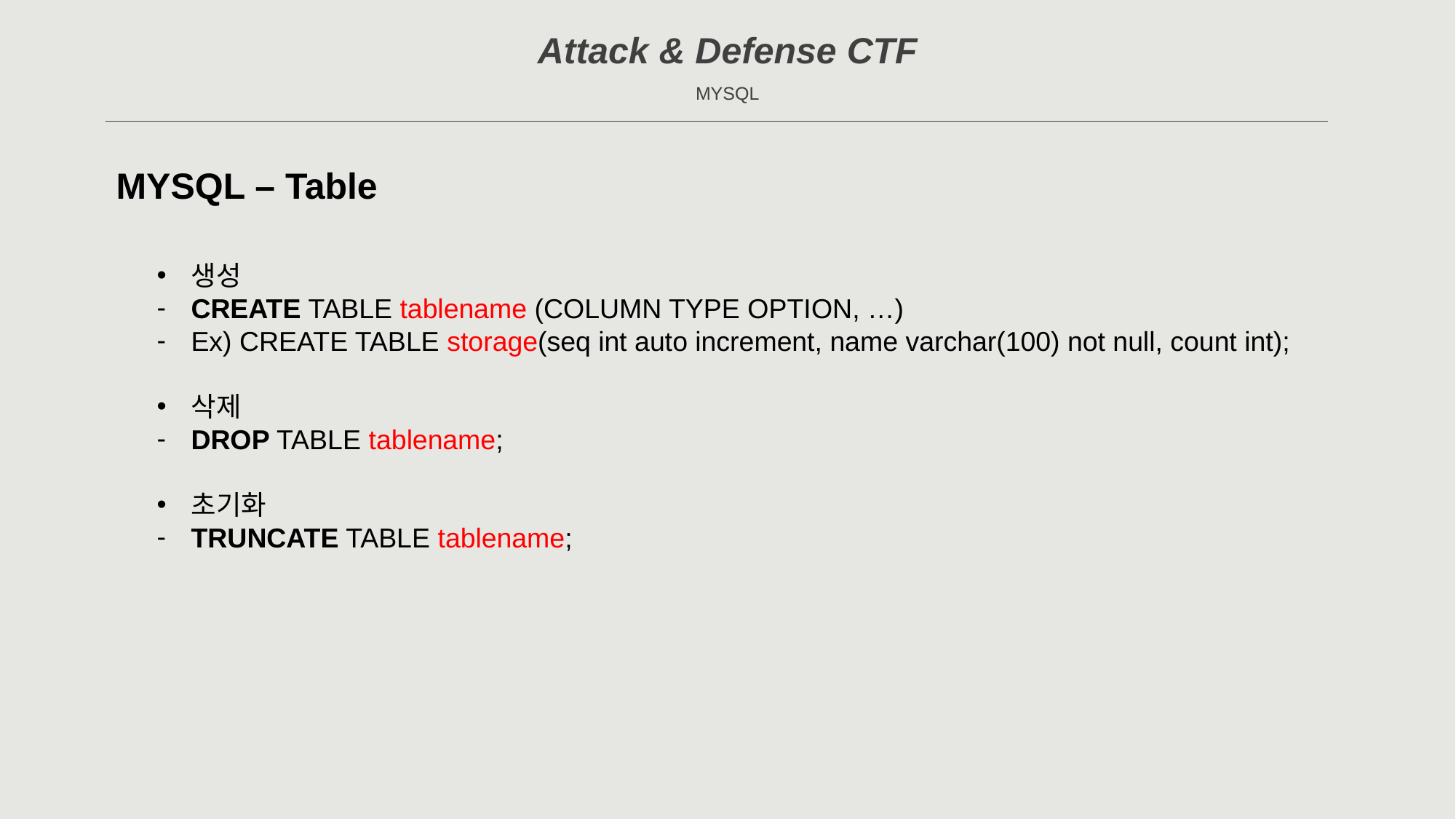

Attack & Defense CTF
MYSQL
MYSQL – Table
생성
CREATE TABLE tablename (COLUMN TYPE OPTION, …)
Ex) CREATE TABLE storage(seq int auto increment, name varchar(100) not null, count int);

삭제
DROP TABLE tablename;

초기화
TRUNCATE TABLE tablename;